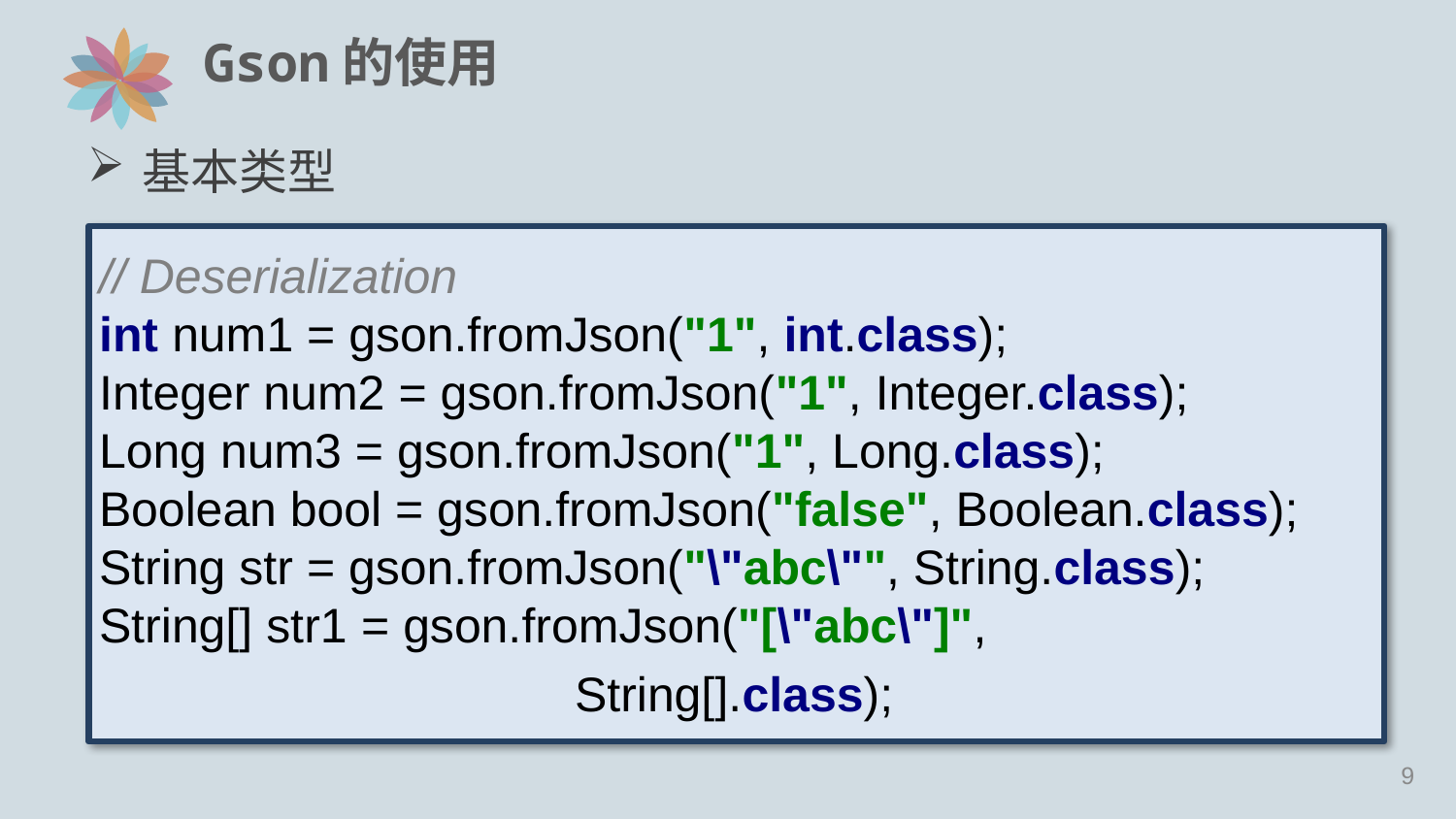

# Gson的使用
基本类型
// Deserialization
int num1 = gson.fromJson("1", int.class);
Integer num2 = gson.fromJson("1", Integer.class);
Long num3 = gson.fromJson("1", Long.class);
Boolean bool = gson.fromJson("false", Boolean.class);
String str = gson.fromJson("\"abc\"", String.class);
String[] str1 = gson.fromJson("[\"abc\"]",
                                   String[].class);

9